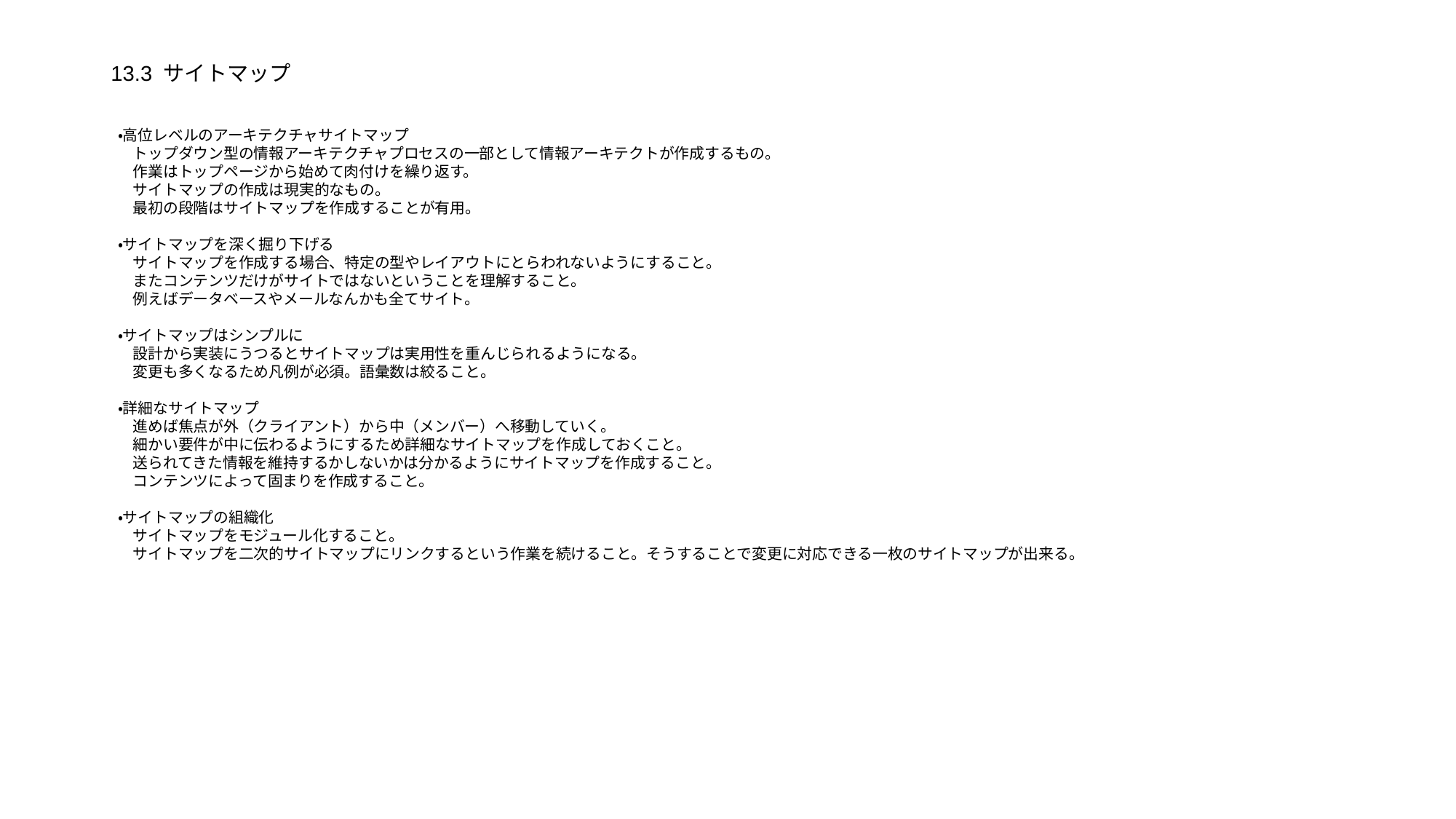

# 13.3 サイトマップ
・高位レベルのアーキテクチャサイトマップ
　トップダウン型の情報アーキテクチャプロセスの一部として情報アーキテクトが作成するもの。
　作業はトップページから始めて肉付けを繰り返す。
　サイトマップの作成は現実的なもの。
　最初の段階はサイトマップを作成することが有用。

・サイトマップを深く掘り下げる
　サイトマップを作成する場合、特定の型やレイアウトにとらわれないようにすること。
　またコンテンツだけがサイトではないということを理解すること。
　例えばデータベースやメールなんかも全てサイト。

・サイトマップはシンプルに
　設計から実装にうつるとサイトマップは実用性を重んじられるようになる。
　変更も多くなるため凡例が必須。語彙数は絞ること。

・詳細なサイトマップ
　進めば焦点が外（クライアント）から中（メンバー）へ移動していく。
　細かい要件が中に伝わるようにするため詳細なサイトマップを作成しておくこと。
　送られてきた情報を維持するかしないかは分かるようにサイトマップを作成すること。
　コンテンツによって固まりを作成すること。

・サイトマップの組織化
　サイトマップをモジュール化すること。
　サイトマップを二次的サイトマップにリンクするという作業を続けること。そうすることで変更に対応できる一枚のサイトマップが出来る。